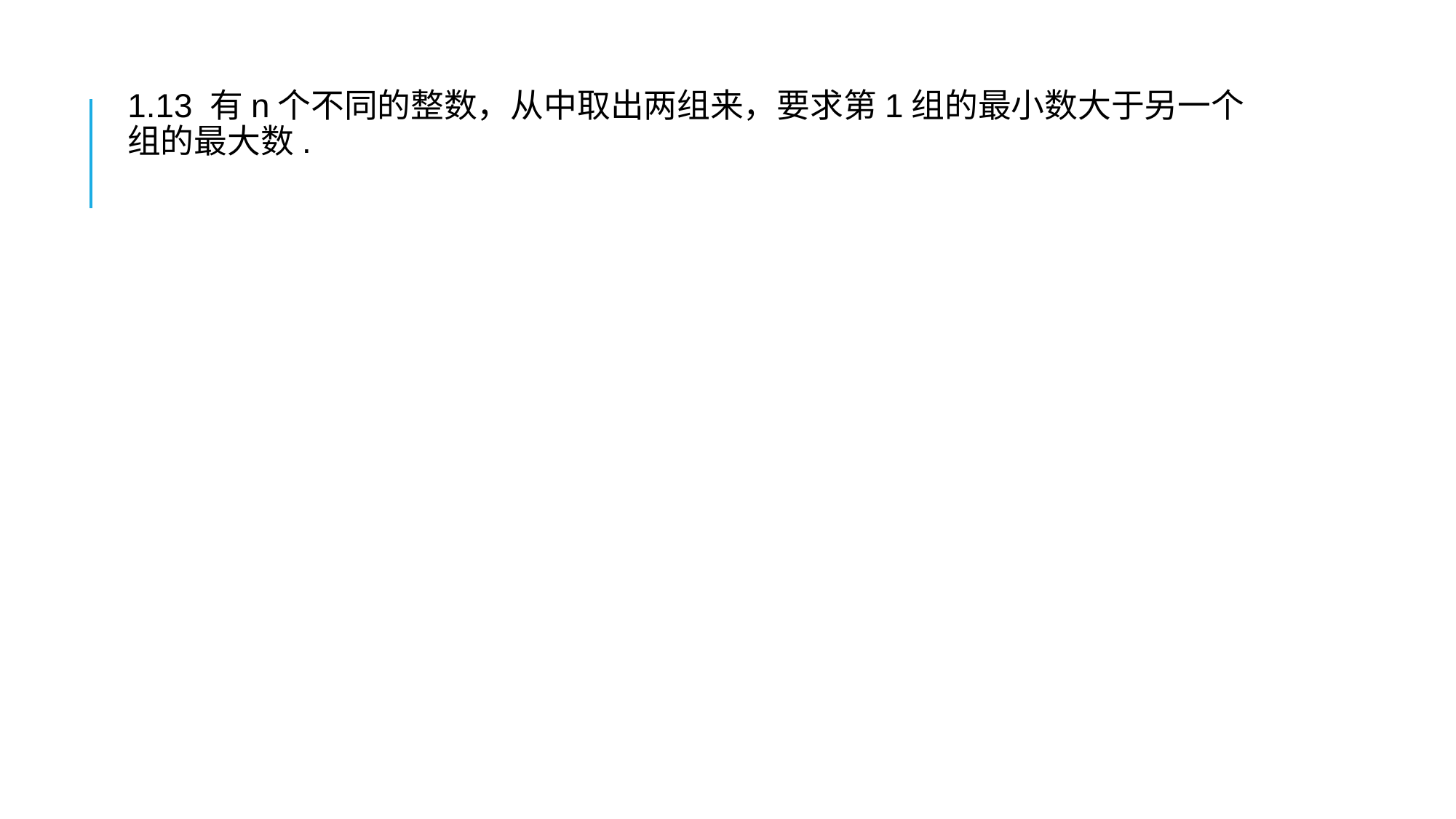

1.13 有n个不同的整数，从中取出两组来，要求第1组的最小数大于另一个组的最大数.